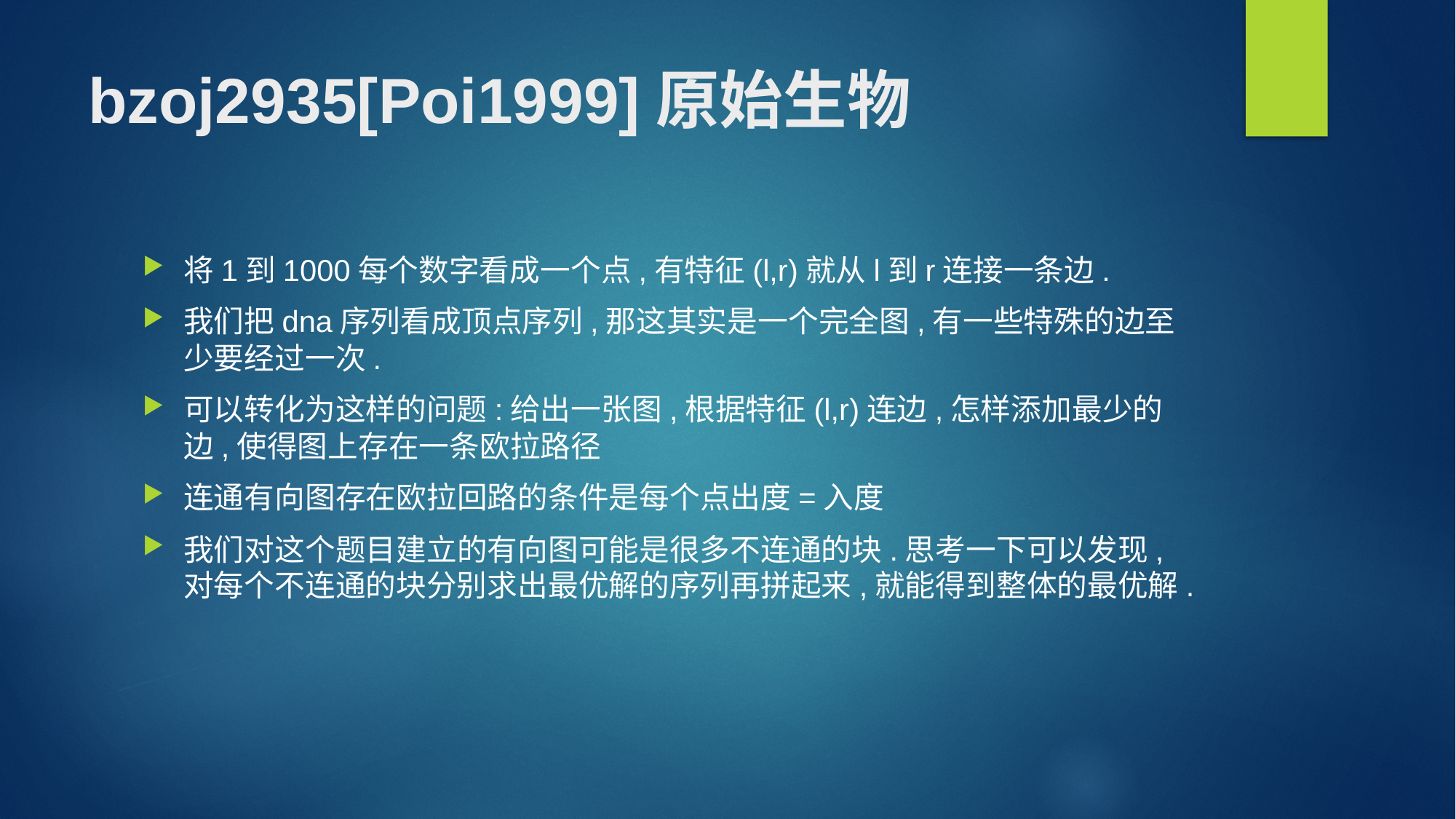

# bzoj2935[Poi1999]原始生物
将1到1000每个数字看成一个点,有特征(l,r)就从l到r连接一条边.
我们把dna序列看成顶点序列,那这其实是一个完全图,有一些特殊的边至少要经过一次.
可以转化为这样的问题:给出一张图,根据特征(l,r)连边,怎样添加最少的边,使得图上存在一条欧拉路径
连通有向图存在欧拉回路的条件是每个点出度=入度
我们对这个题目建立的有向图可能是很多不连通的块.思考一下可以发现,对每个不连通的块分别求出最优解的序列再拼起来,就能得到整体的最优解.